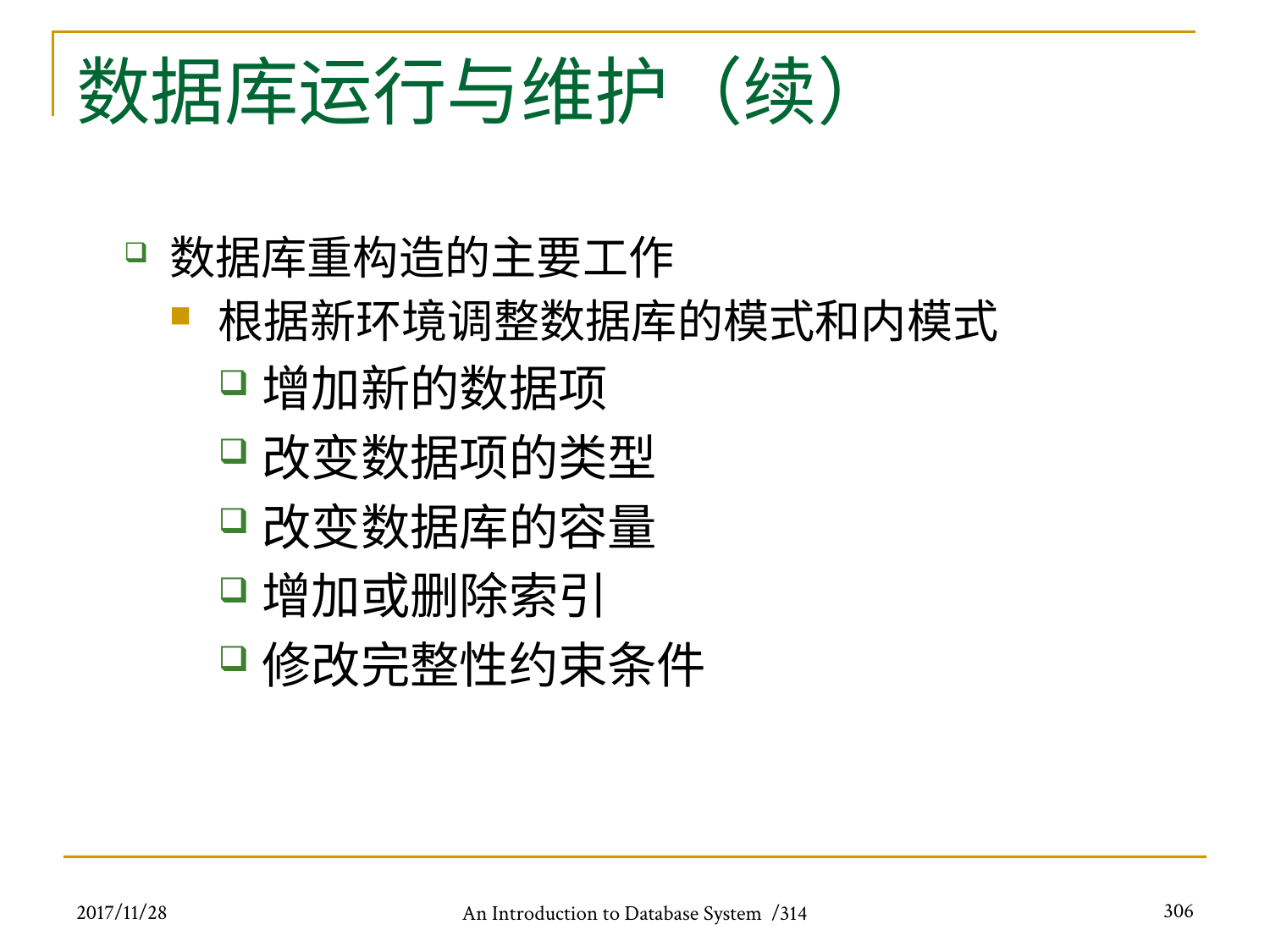

# 数据库运行与维护（续）
数据库重构造的主要工作
根据新环境调整数据库的模式和内模式
增加新的数据项
改变数据项的类型
改变数据库的容量
增加或删除索引
修改完整性约束条件
2017/11/28
306
An Introduction to Database System  /314